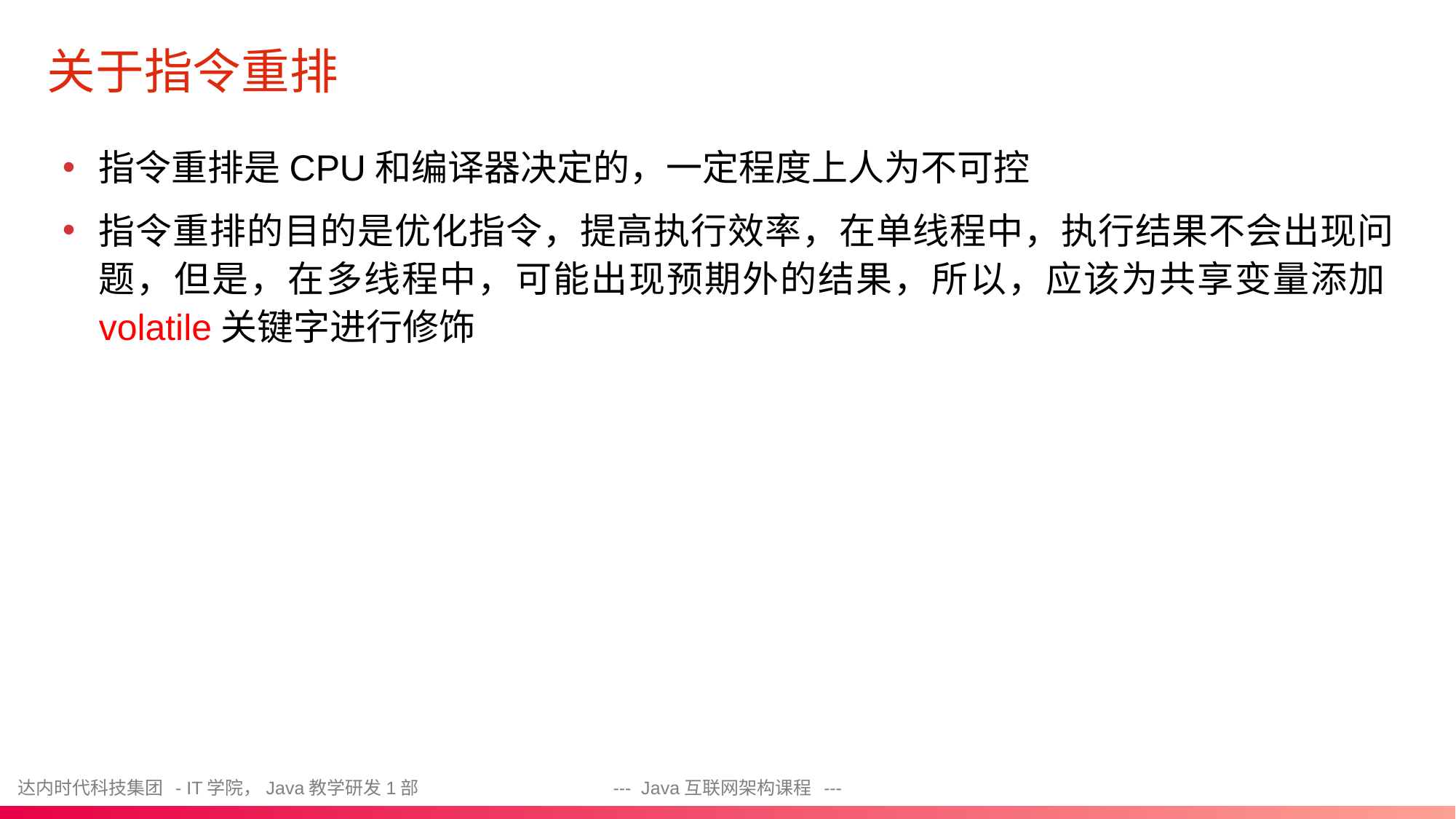

# 关于指令重排
指令重排是CPU和编译器决定的，一定程度上人为不可控
指令重排的目的是优化指令，提高执行效率，在单线程中，执行结果不会出现问题，但是，在多线程中，可能出现预期外的结果，所以，应该为共享变量添加volatile关键字进行修饰